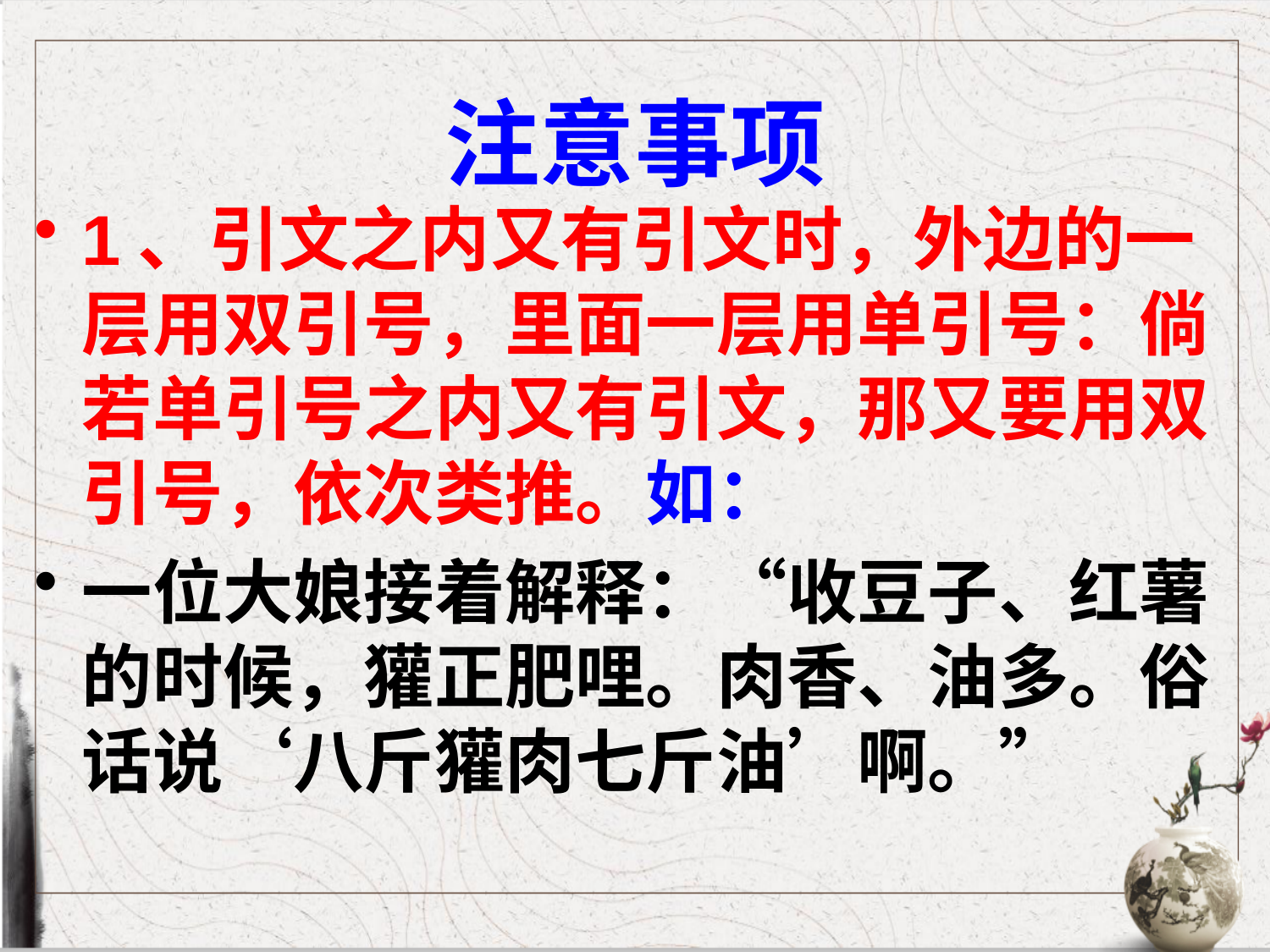

# 注意事项
1、引文之内又有引文时，外边的一层用双引号，里面一层用单引号：倘若单引号之内又有引文，那又要用双引号，依次类推。如：
一位大娘接着解释：“收豆子、红薯的时候，獾正肥哩。肉香、油多。俗话说‘八斤獾肉七斤油’啊。”